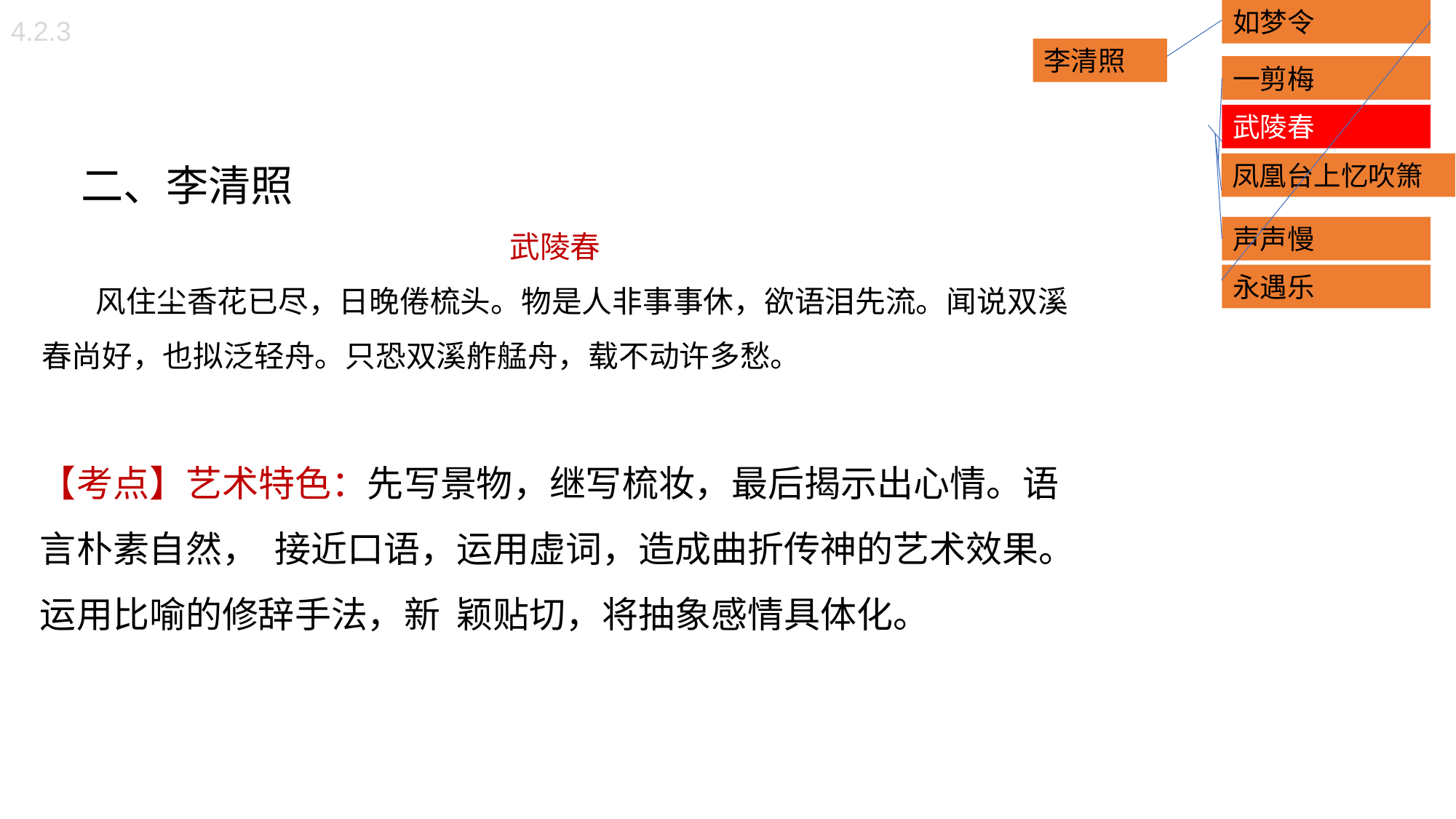

如梦令
4.2.3
李清照
一剪梅
武陵春
    二、李清照
武陵春
       风住尘香花已尽，日晚倦梳头。物是人非事事休，欲语泪先流。闻说双溪春尚好，也拟泛轻舟。只恐双溪舴艋舟，载不动许多愁。

【考点】艺术特色：先写景物，继写梳妆，最后揭示出心情。语言朴素自然，  接近口语，运用虚词，造成曲折传神的艺术效果。运用比喻的修辞手法，新  颖贴切，将抽象感情具体化。
凤凰台上忆吹箫
声声慢
永遇乐